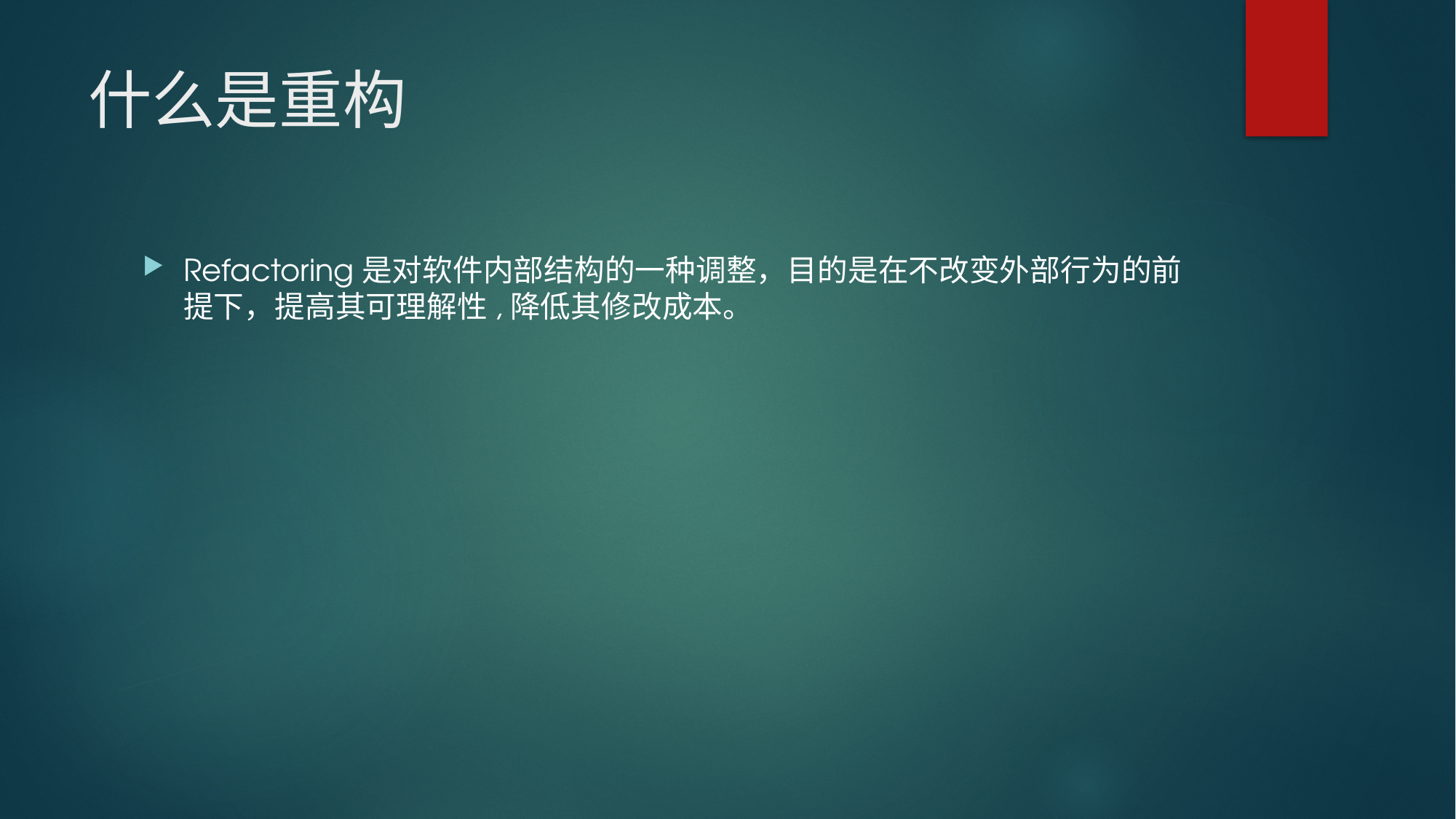

# 什么是重构
Refactoring是对软件内部结构的一种调整，目的是在不改变外部行为的前提下，提高其可理解性,降低其修改成本。